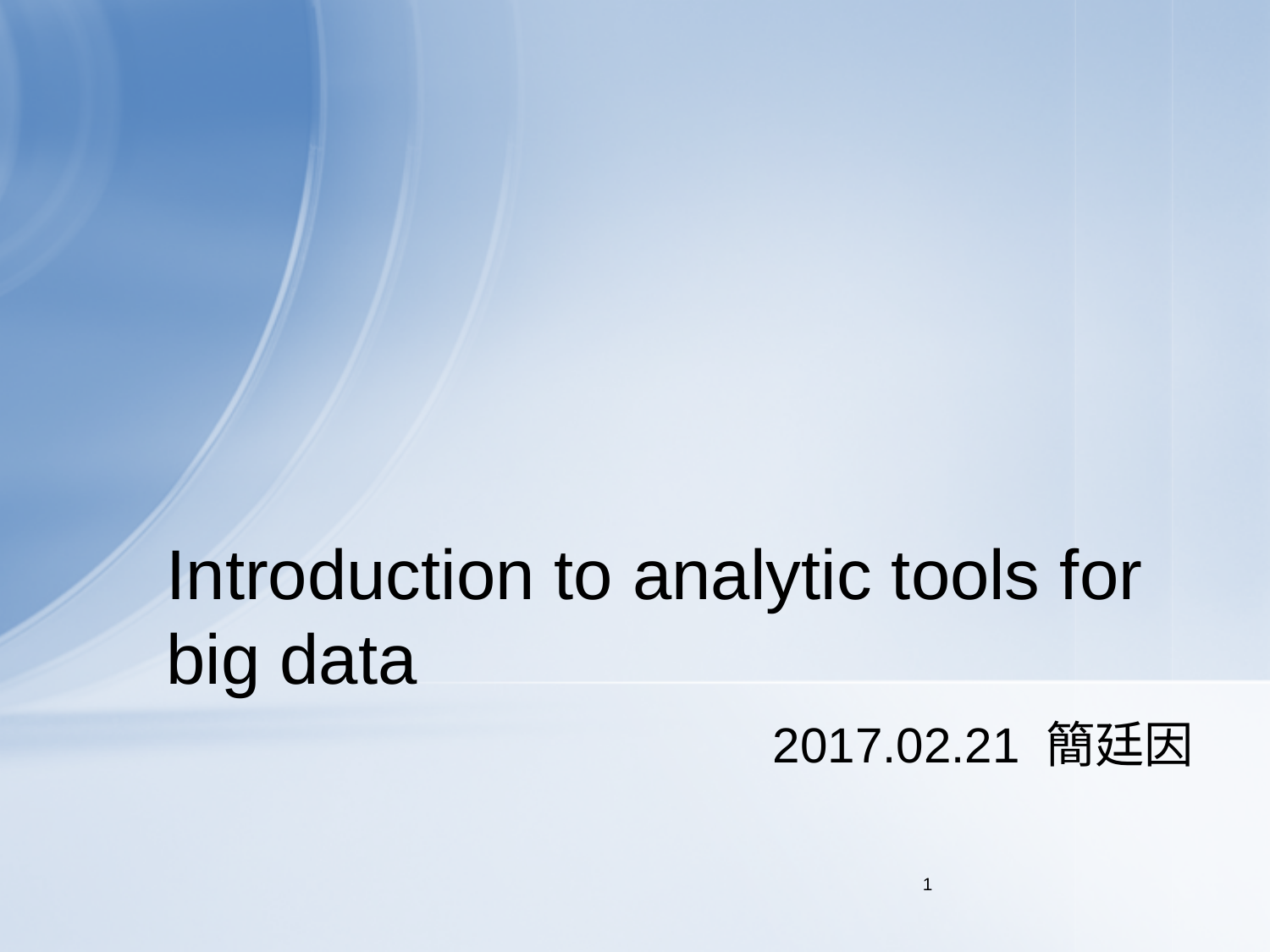

# Introduction to analytic tools for big data
2017.02.21 簡廷因
1